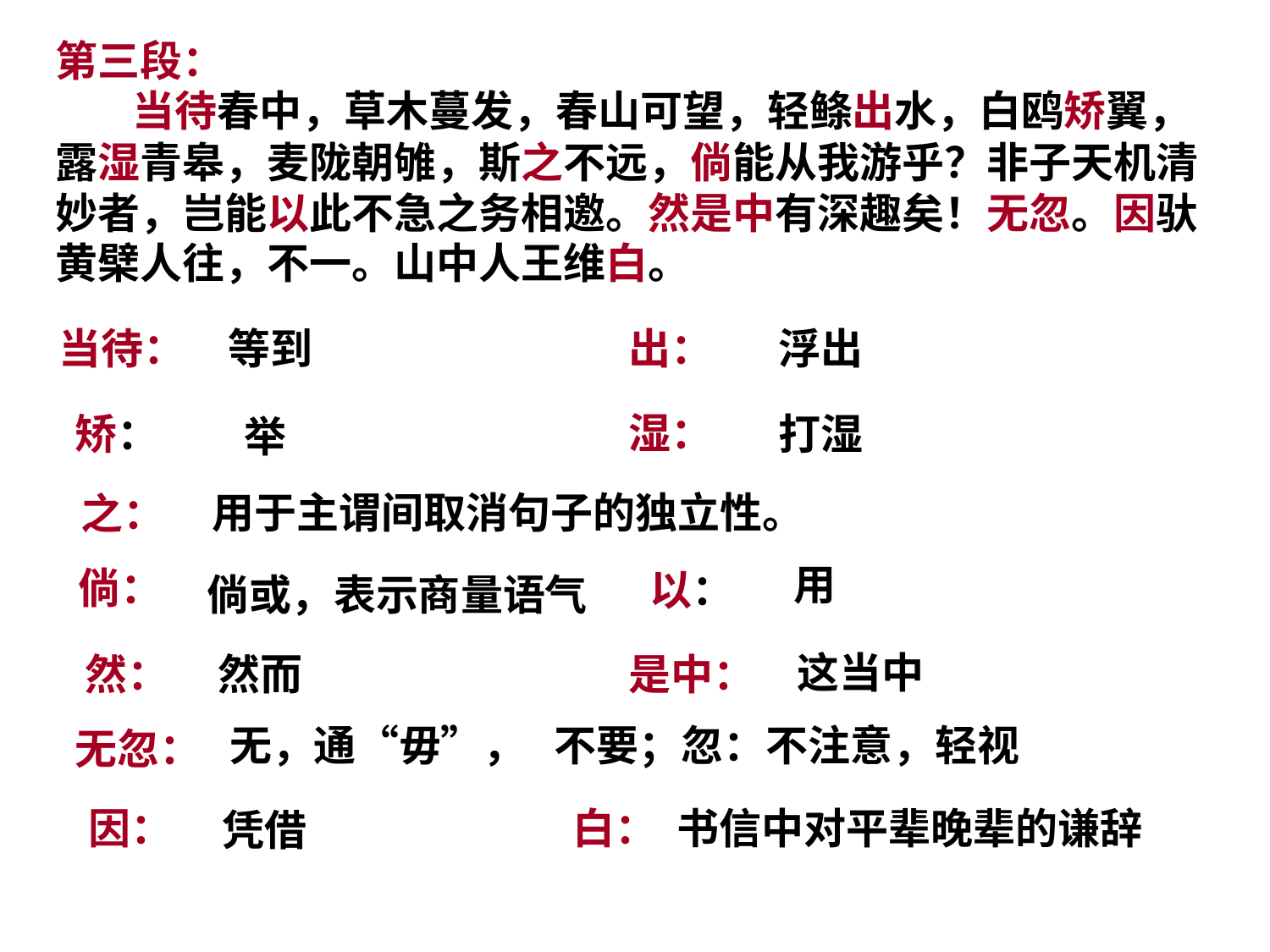

第三段：
       当待春中，草木蔓发，春山可望，轻鲦出水，白鸥矫翼，露湿青皋，麦陇朝雊，斯之不远，倘能从我游乎？非子天机清妙者，岂能以此不急之务相邀。然是中有深趣矣！无忽。因驮黄檗人往，不一。山中人王维白。
当待：
等到
出：
浮出
湿：
打湿
矫：
举
用于主谓间取消句子的独立性。
之：
用
倘：
以：
倘或，表示商量语气
这当中
是中：
然：
然而
无，通“毋”，   不要；忽：不注意，轻视
无忽：
白：
因：
书信中对平辈晚辈的谦辞
凭借